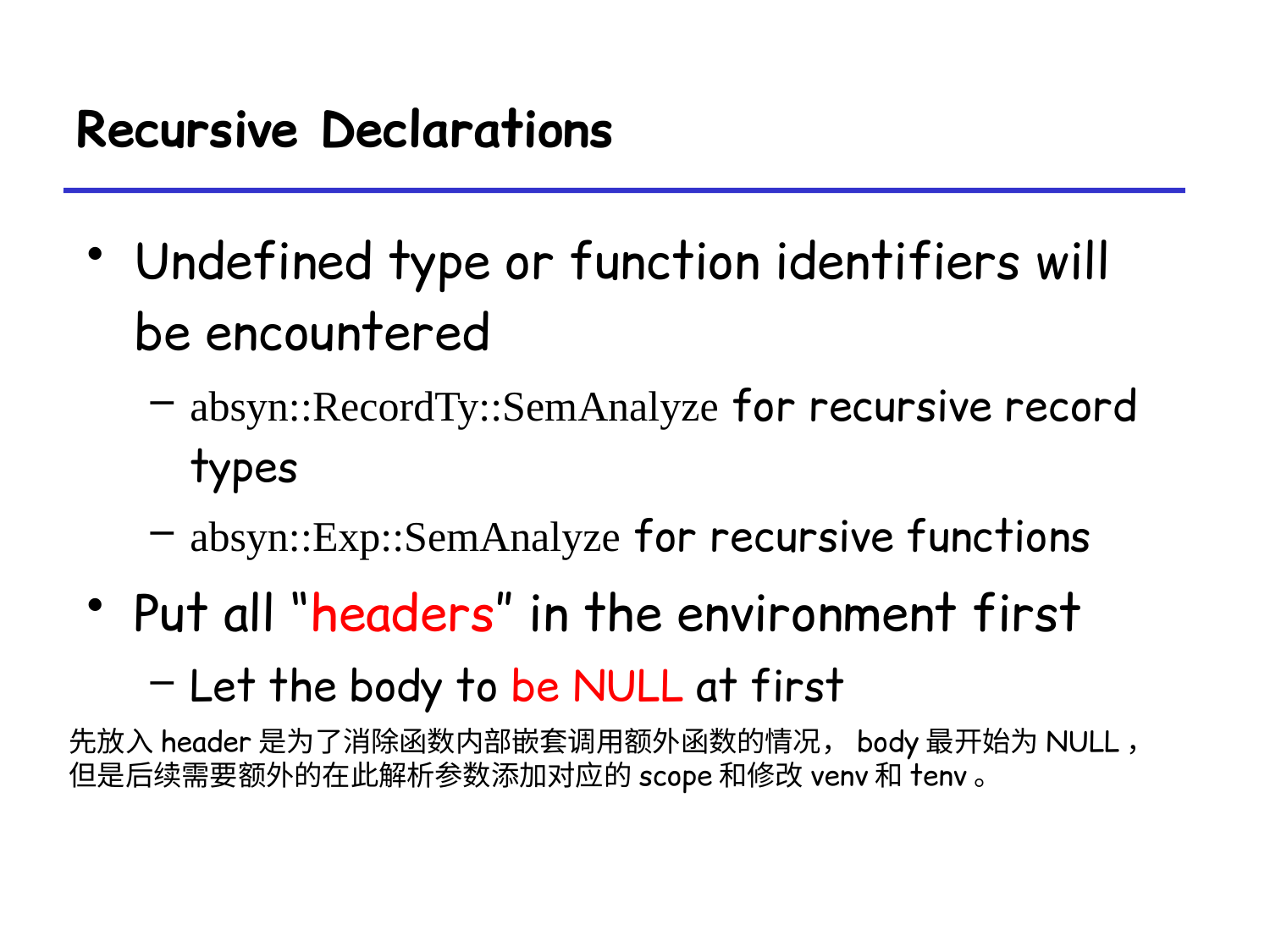

# Recursive Declarations
Undefined type or function identifiers will be encountered
absyn::RecordTy::SemAnalyze for recursive record types
absyn::Exp::SemAnalyze for recursive functions
Put all “headers” in the environment first
Let the body to be NULL at first
先放入header是为了消除函数内部嵌套调用额外函数的情况，body最开始为NULL，
但是后续需要额外的在此解析参数添加对应的scope和修改venv和tenv。

29